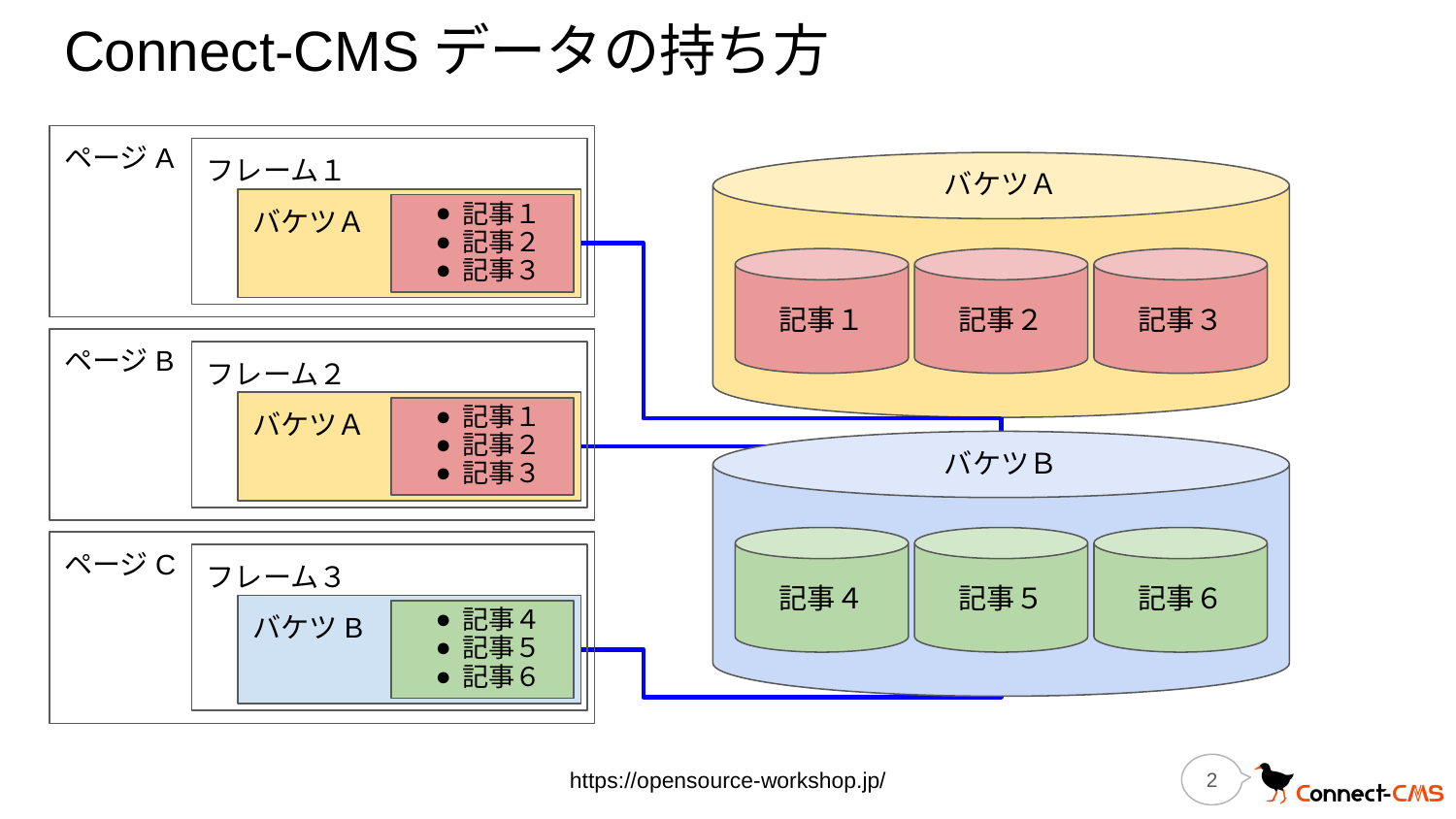

# Connect-CMSデータの持ち方
ページA
フレーム１
バケツＡ

バケツＡ
記事１
記事２
記事３
記事３
記事２
記事１
ページB
フレーム２
バケツＡ
記事１
記事２
記事３
バケツＢ

記事５
記事６
記事４
ページC
フレーム３
バケツB
記事４
記事５
記事６
2